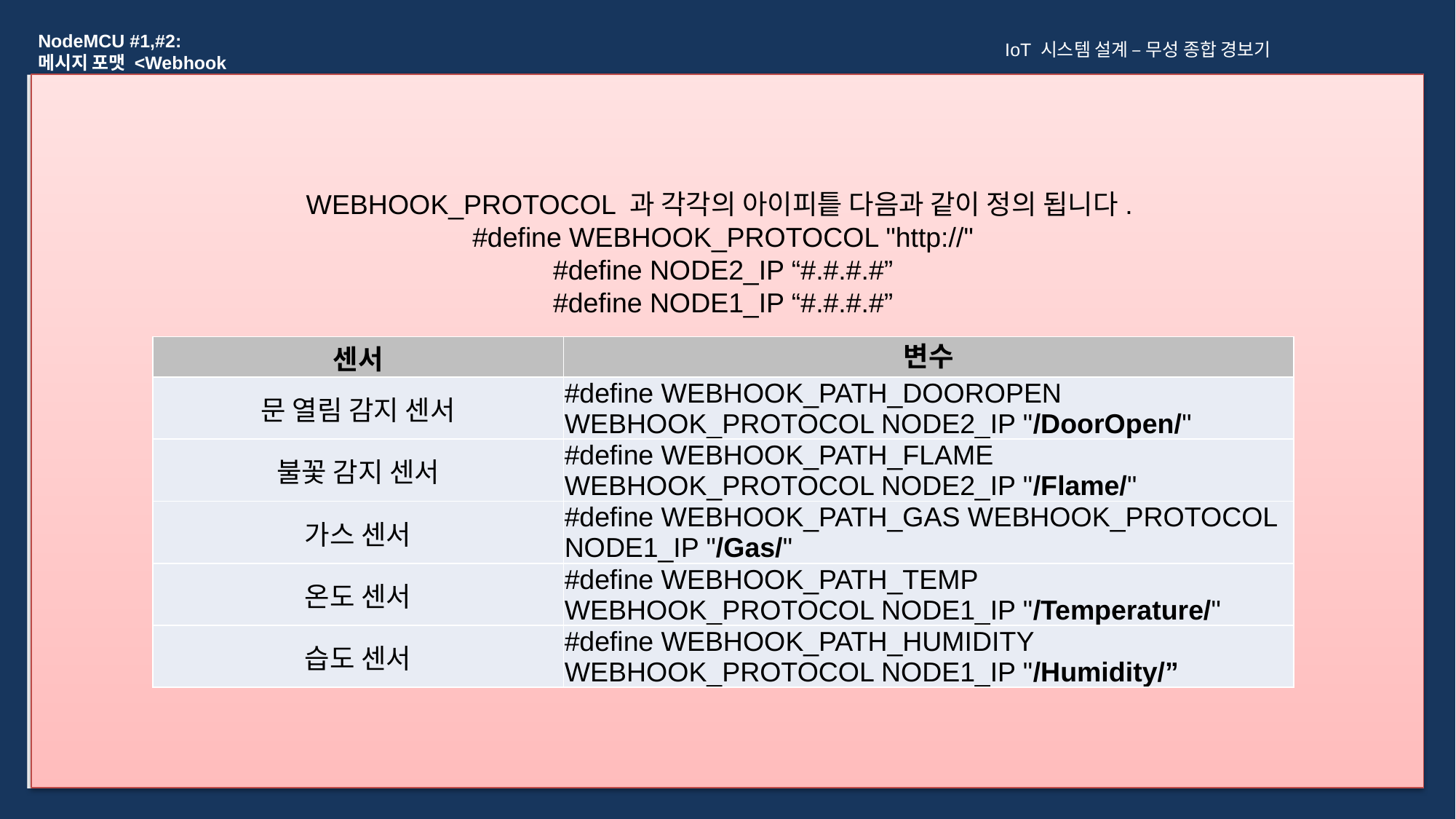

NodeMCU #1,#2:  메시지 포맷 <Webhook 링크 호출>

IoT 시스템 설계 – 무성 종합 경보기
02

#define WEBHOOK_PROTOCOL "http://"
WEBHOOK_PROTOCOL 과 각각의 아이피틑 다음과 같이 정의 됩니다.
#define WEBHOOK_PROTOCOL "http://"
#define NODE2_IP “#.#.#.#”
#define NODE1_IP “#.#.#.#”
| 센서 | 변수 |
| --- | --- |
| 문 열림 감지 센서 | #define WEBHOOK\_PATH\_DOOROPEN WEBHOOK\_PROTOCOL NODE2\_IP "/DoorOpen/" |
| 불꽃 감지 센서 | #define WEBHOOK\_PATH\_FLAME WEBHOOK\_PROTOCOL NODE2\_IP "/Flame/" |
| 가스 센서 | #define WEBHOOK\_PATH\_GAS WEBHOOK\_PROTOCOL NODE1\_IP "/Gas/" |
| 온도 센서 | #define WEBHOOK\_PATH\_TEMP WEBHOOK\_PROTOCOL NODE1\_IP "/Temperature/" |
| 습도 센서 | #define WEBHOOK\_PATH\_HUMIDITY WEBHOOK\_PROTOCOL NODE1\_IP "/Humidity/” |
| 센서 | 변수 |
| --- | --- |
| 문 열림 감지 센서 | #define WEBHOOK\_PATH\_DOOROPEN WEBHOOK\_PROTOCOL NODE2\_IP "/DoorOpen/" |
| 불꽃 감지 센서 | #define WEBHOOK\_PATH\_FLAME WEBHOOK\_PROTOCOL NODE2\_IP "/Flame/" |
| 가스 센서 | #define WEBHOOK\_PATH\_GAS WEBHOOK\_PROTOCOL NODE1\_IP "/Gas/" |
| 온도 센서 | #define WEBHOOK\_PATH\_TEMP WEBHOOK\_PROTOCOL NODE1\_IP "/Temperature/" |
| 습도 센서 | #define WEBHOOK\_PATH\_HUMIDITY WEBHOOK\_PROTOCOL NODE1\_IP "/Humidity/” |